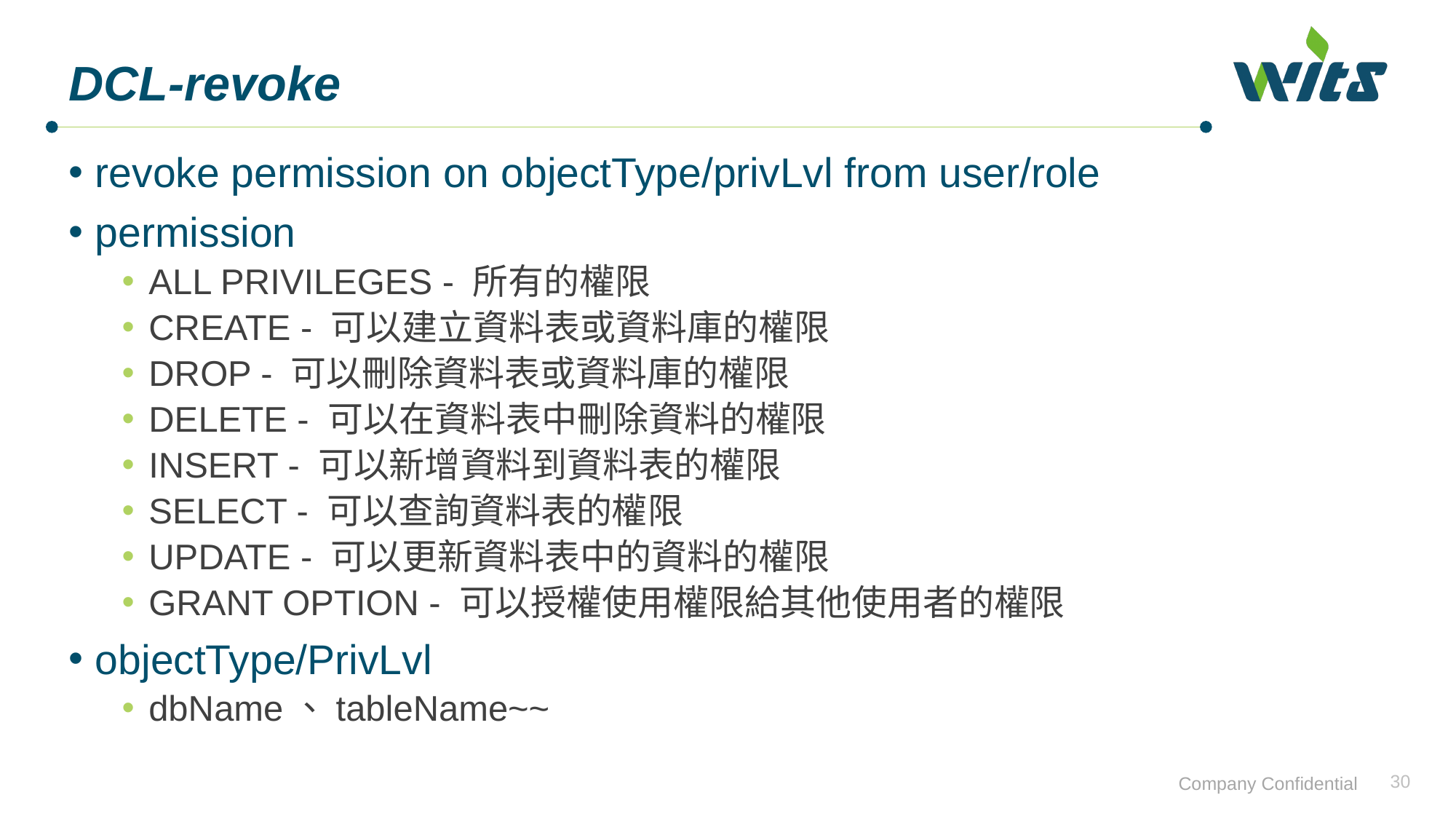

# DCL-revoke
revoke permission on objectType/privLvl from user/role
permission
ALL PRIVILEGES - 所有的權限
CREATE - 可以建立資料表或資料庫的權限
DROP - 可以刪除資料表或資料庫的權限
DELETE - 可以在資料表中刪除資料的權限
INSERT - 可以新增資料到資料表的權限
SELECT - 可以查詢資料表的權限
UPDATE - 可以更新資料表中的資料的權限
GRANT OPTION - 可以授權使用權限給其他使用者的權限
objectType/PrivLvl
dbName、tableName~~
30